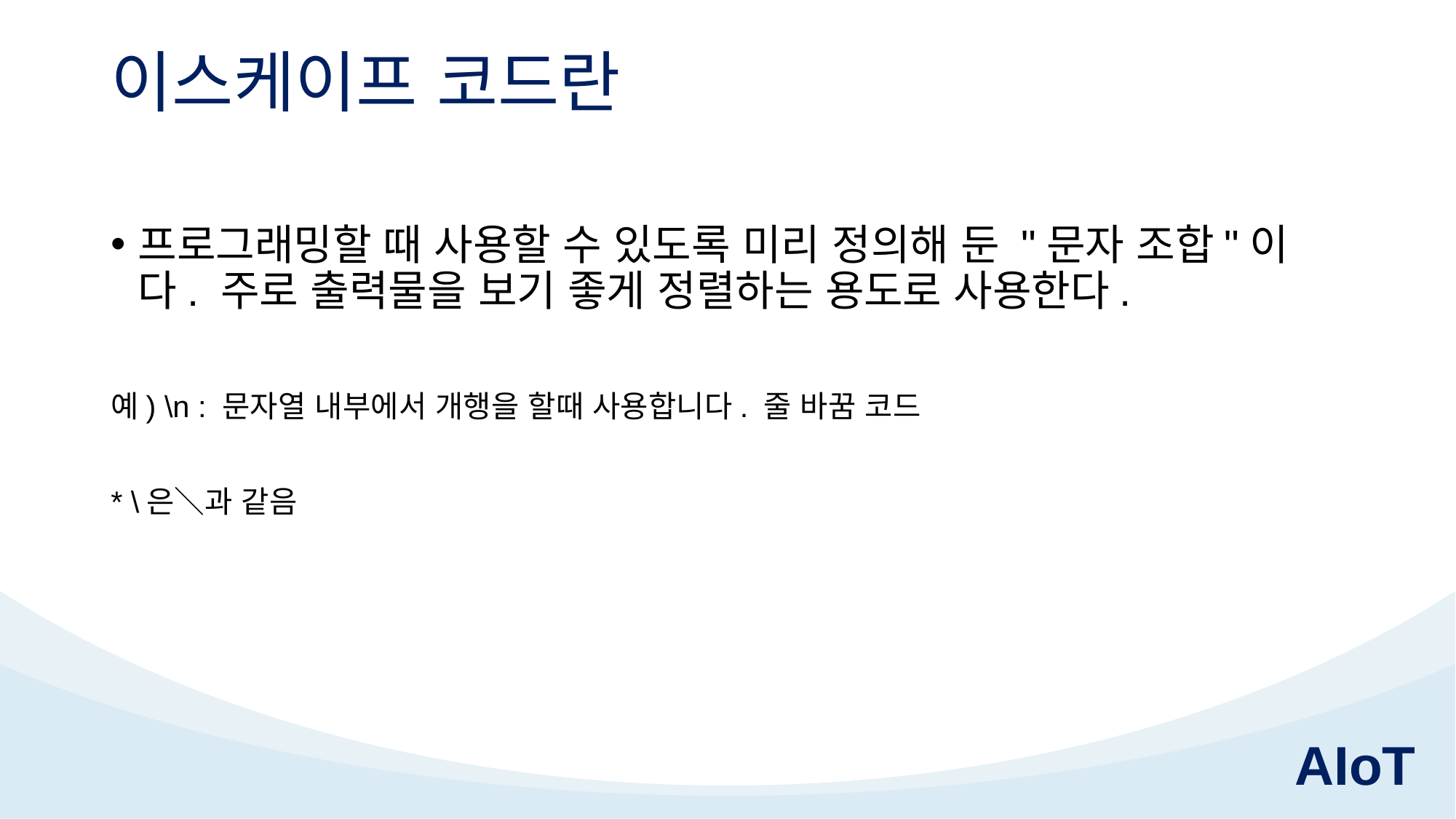

# 이스케이프 코드란
프로그래밍할 때 사용할 수 있도록 미리 정의해 둔 "문자 조합"이다. 주로 출력물을 보기 좋게 정렬하는 용도로 사용한다.

예) \n : 문자열 내부에서 개행을 할때 사용합니다. 줄 바꿈 코드

* \은＼과 같음